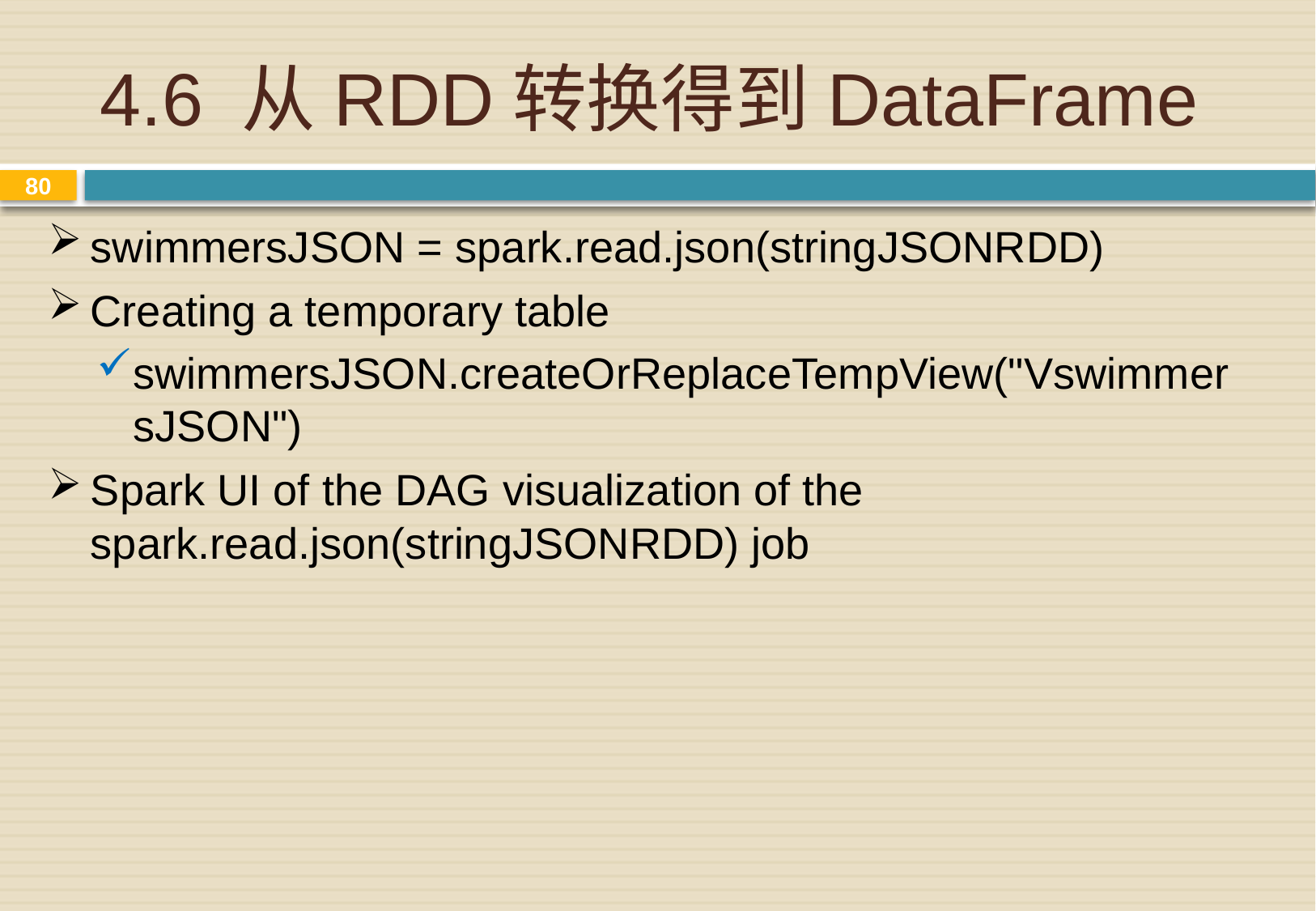

# 4.6 从RDD转换得到DataFrame
80
swimmersJSON = spark.read.json(stringJSONRDD)
Creating a temporary table
swimmersJSON.createOrReplaceTempView("VswimmersJSON")
Spark UI of the DAG visualization of the spark.read.json(stringJSONRDD) job